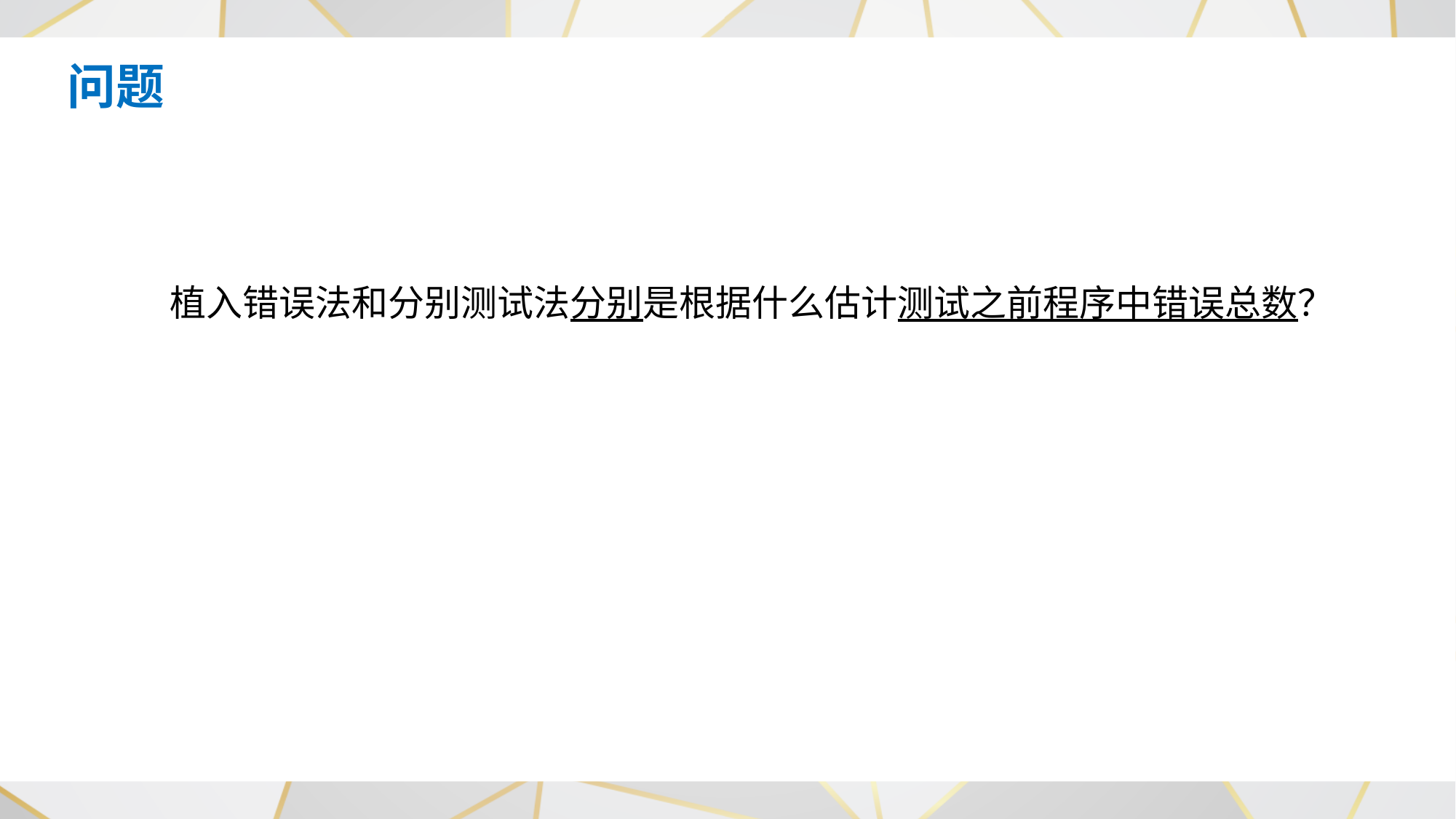

问题
植入错误法和分别测试法分别是根据什么估计测试之前程序中错误总数？